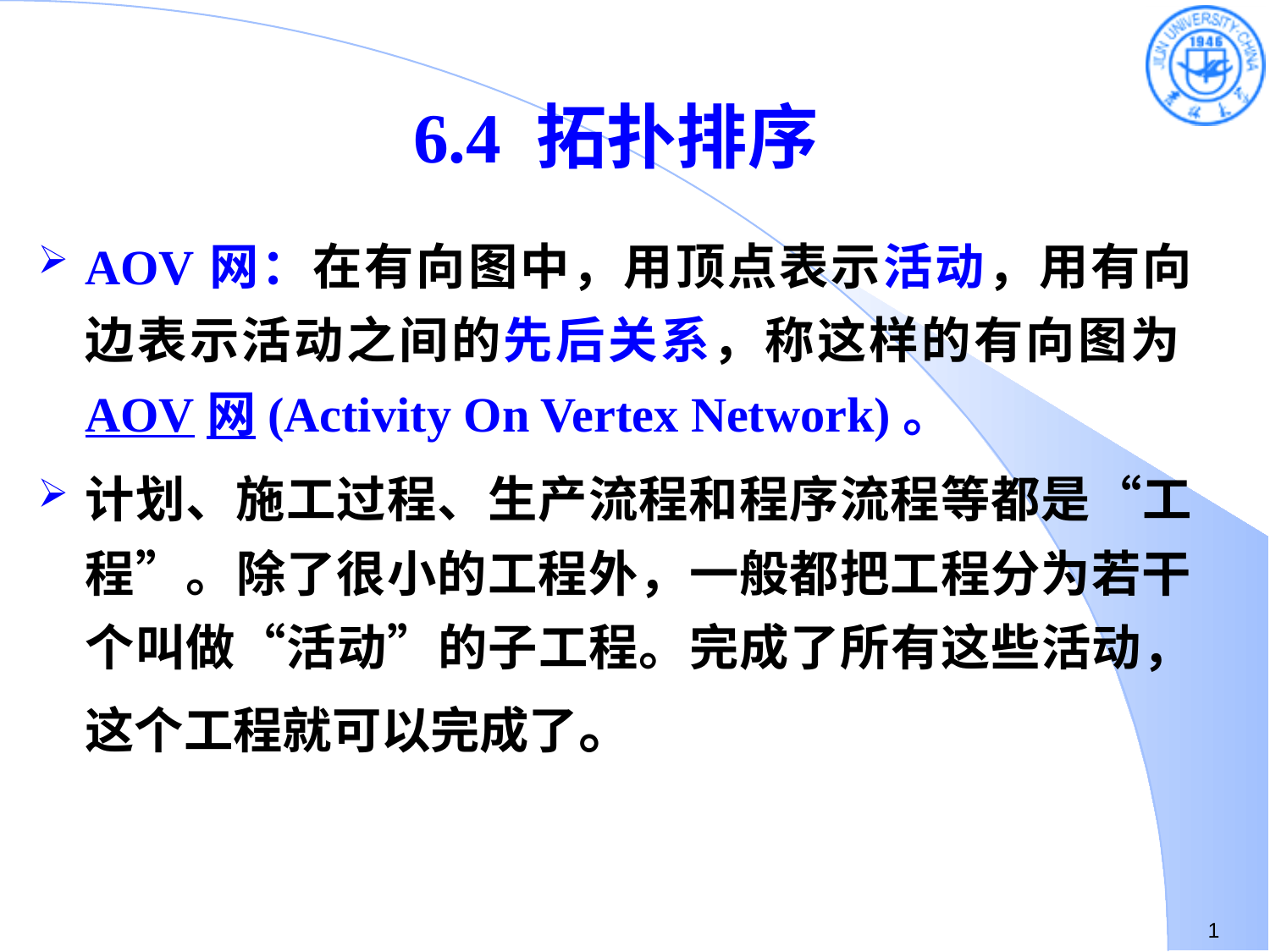

6.4 拓扑排序
AOV网：在有向图中，用顶点表示活动，用有向边表示活动之间的先后关系，称这样的有向图为AOV网(Activity On Vertex Network)。
计划、施工过程、生产流程和程序流程等都是“工程”。除了很小的工程外，一般都把工程分为若干个叫做“活动”的子工程。完成了所有这些活动，这个工程就可以完成了。